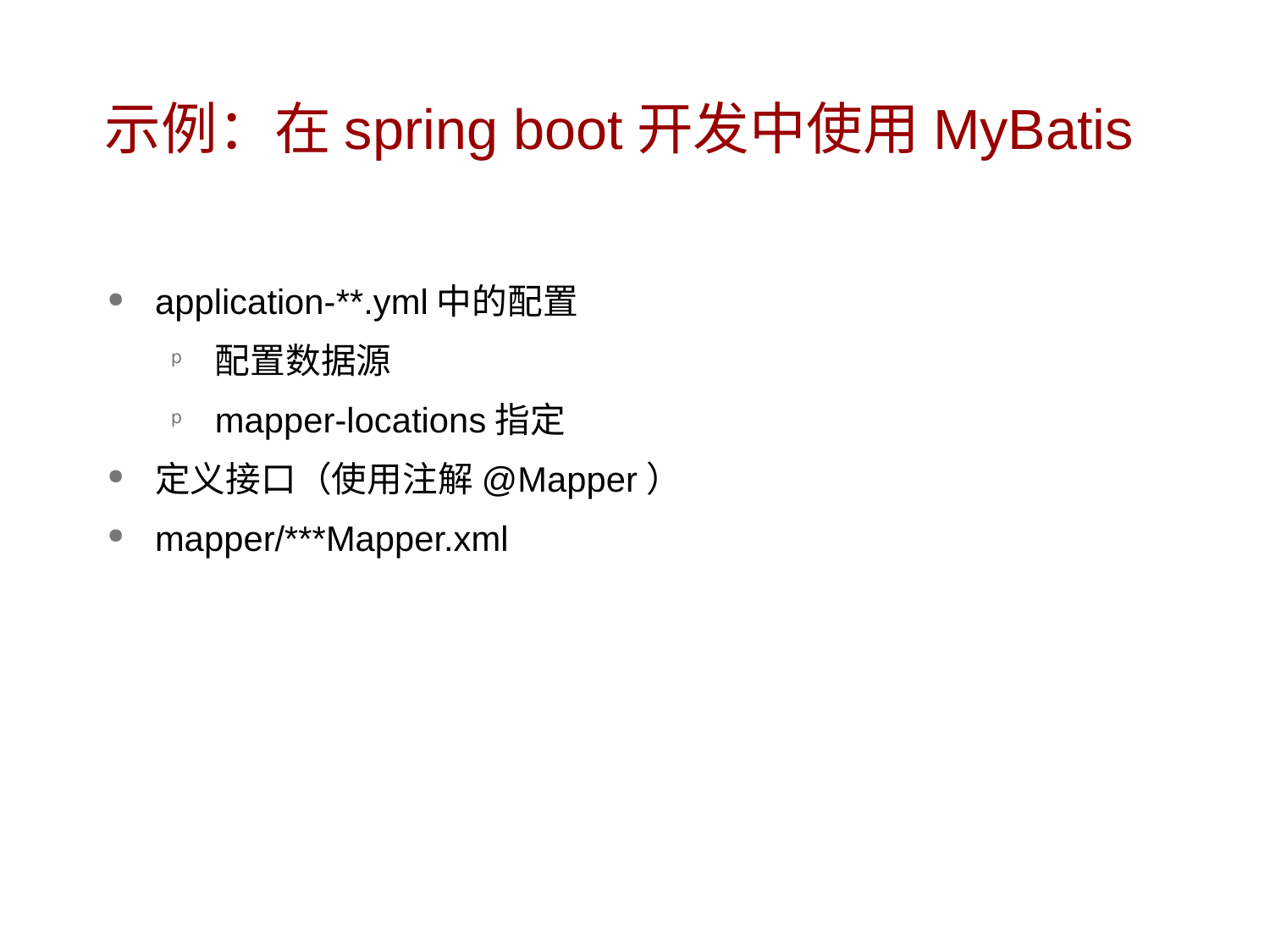

# 示例：在spring boot开发中使用MyBatis
application-**.yml中的配置
配置数据源
mapper-locations指定
定义接口（使用注解@Mapper）
mapper/***Mapper.xml